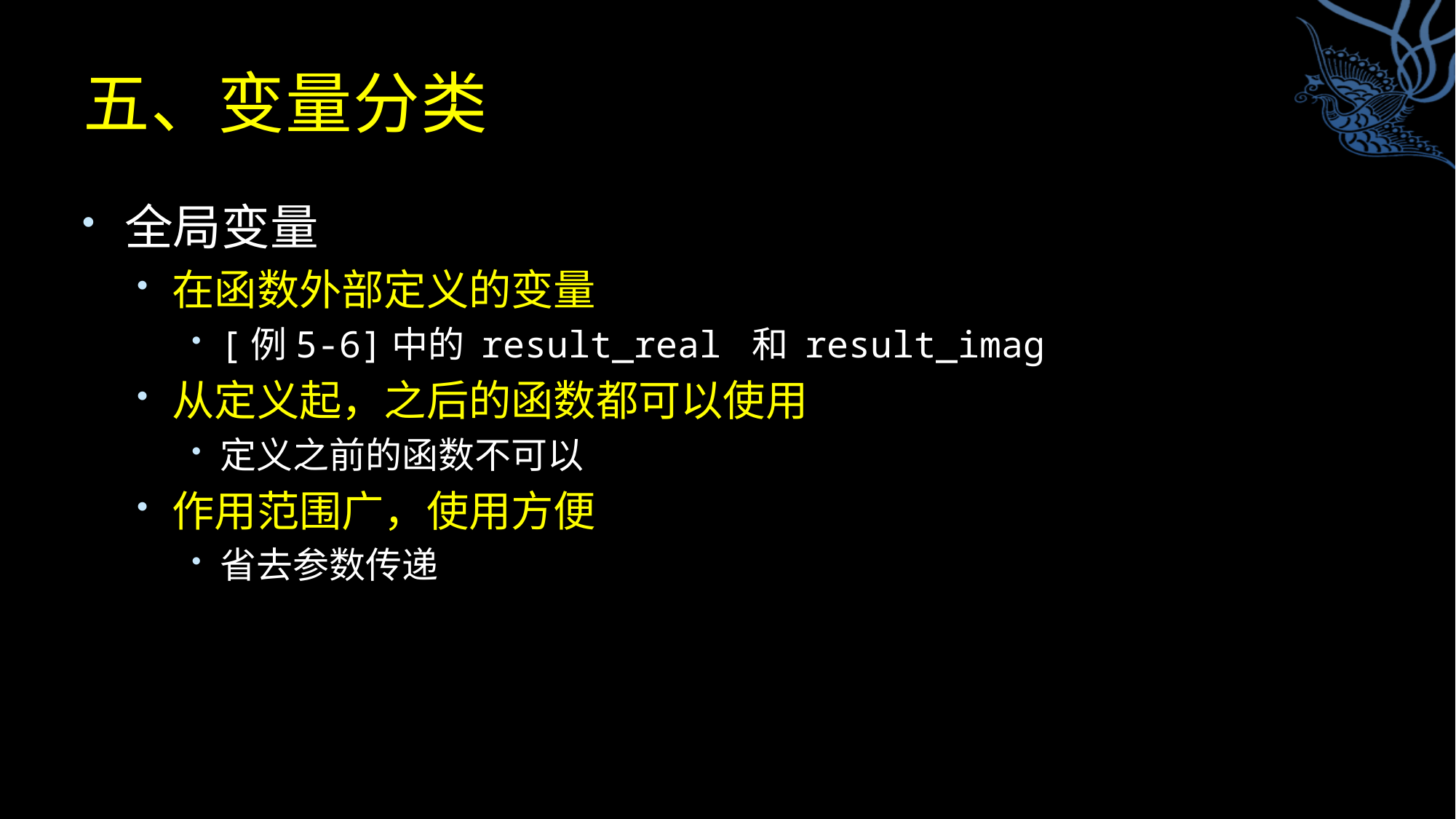

# 五、变量分类
全局变量
在函数外部定义的变量
[例5-6]中的 result_real 和 result_imag
从定义起，之后的函数都可以使用
定义之前的函数不可以
作用范围广，使用方便
省去参数传递